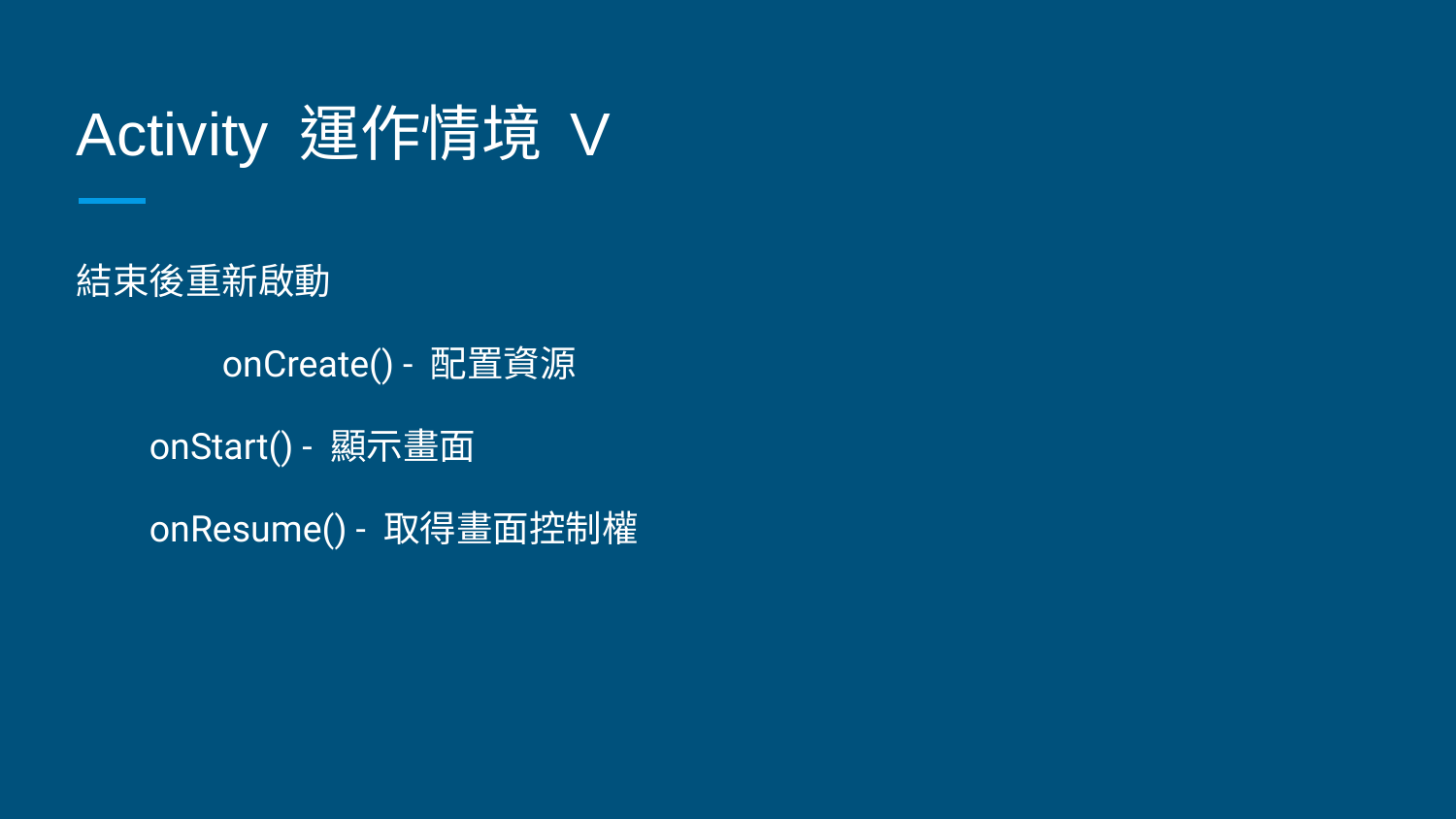

# Activity 運作情境 V
結束後重新啟動
	onCreate() - 配置資源
onStart() - 顯示畫面
onResume() - 取得畫面控制權